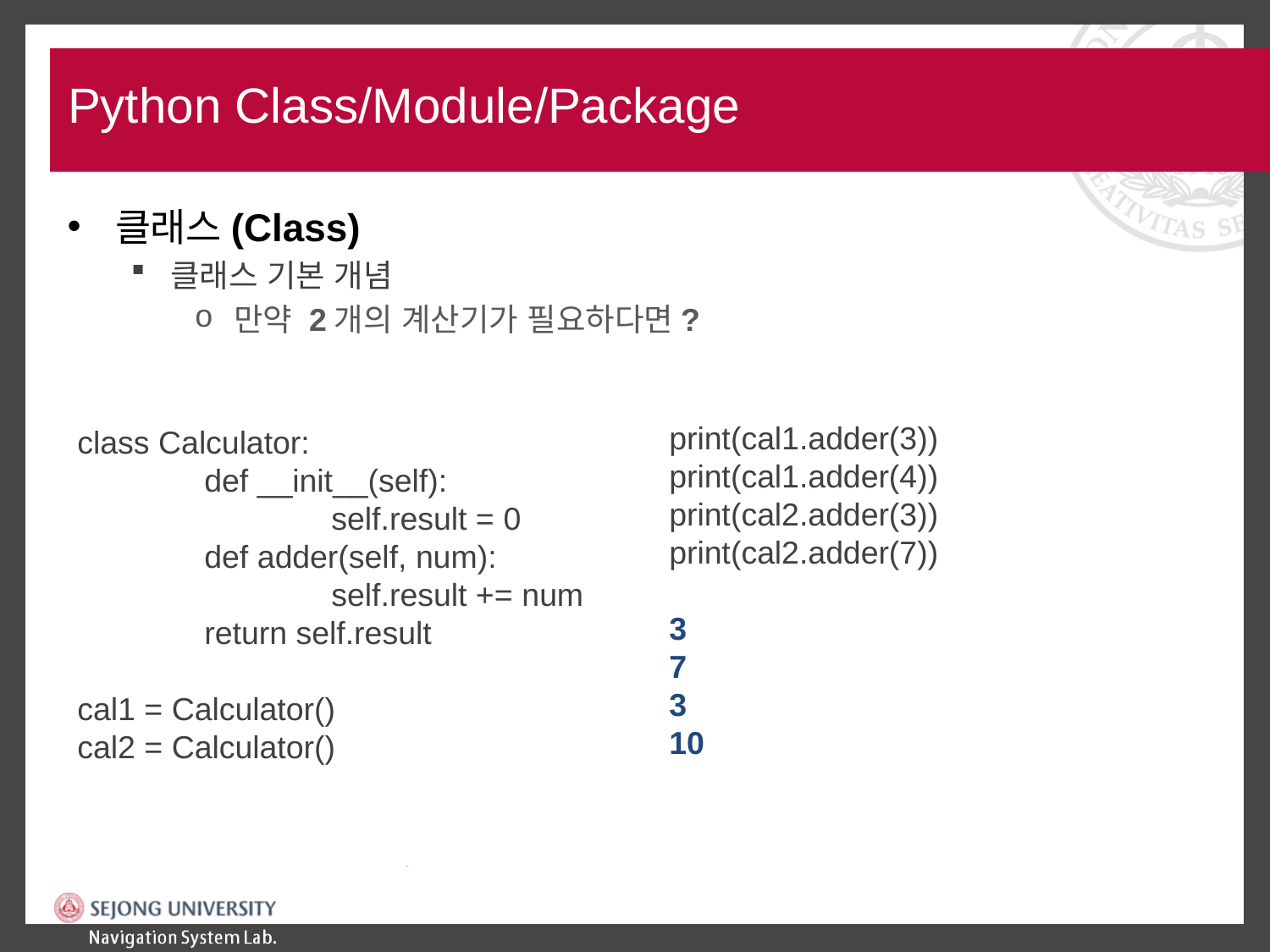

# Python Class/Module/Package
클래스(Class)
클래스 기본 개념
만약 2개의 계산기가 필요하다면?

print(cal1.adder(3))
print(cal1.adder(4))
print(cal2.adder(3))
print(cal2.adder(7))

3
7
3
10

class Calculator:
	def __init__(self):
		self.result = 0
	def adder(self, num):
		self.result += num
	return self.result

cal1 = Calculator()
cal2 = Calculator()